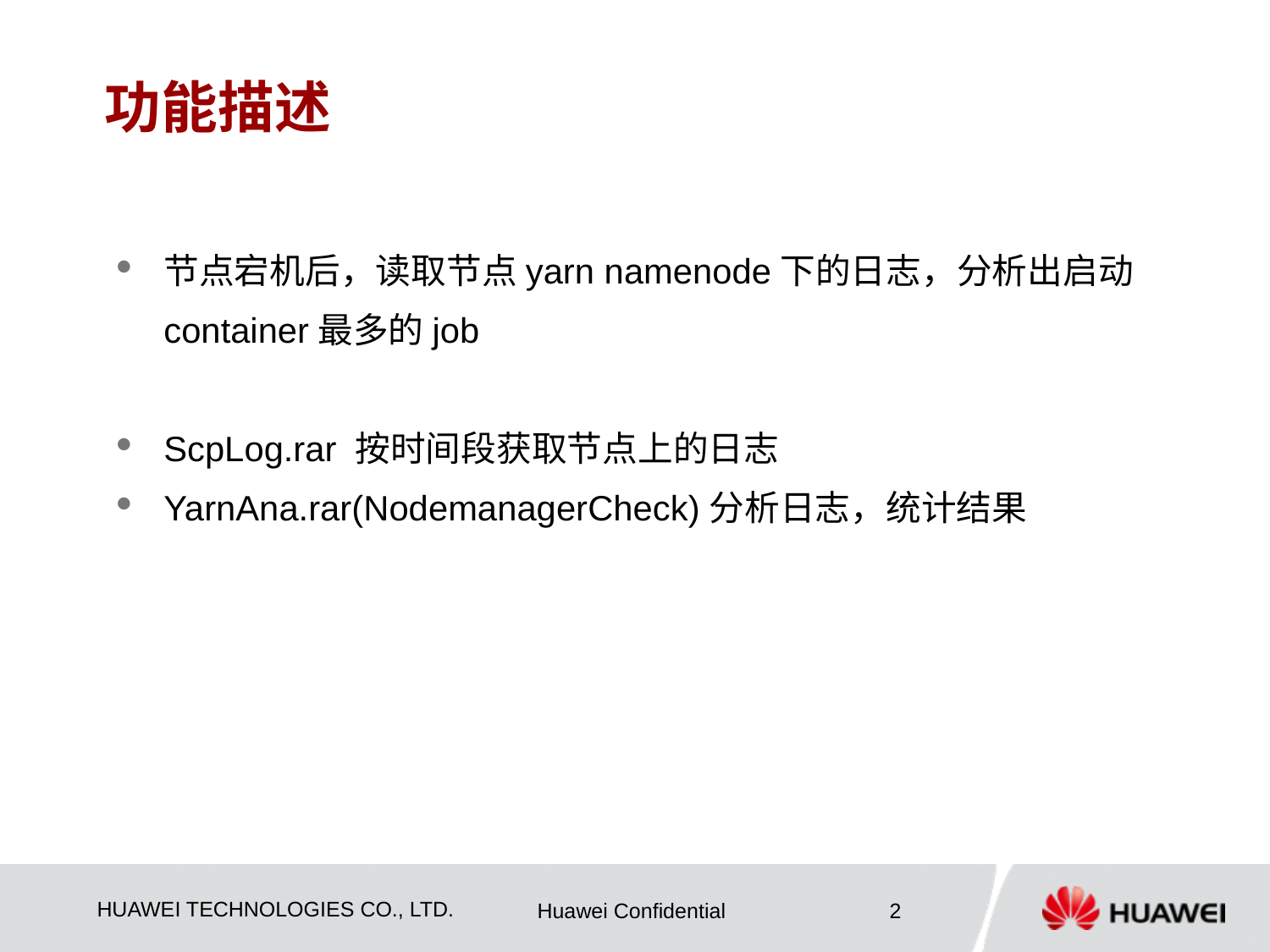

# 功能描述
节点宕机后，读取节点yarn namenode下的日志，分析出启动container最多的job

ScpLog.rar 按时间段获取节点上的日志
YarnAna.rar(NodemanagerCheck)分析日志，统计结果